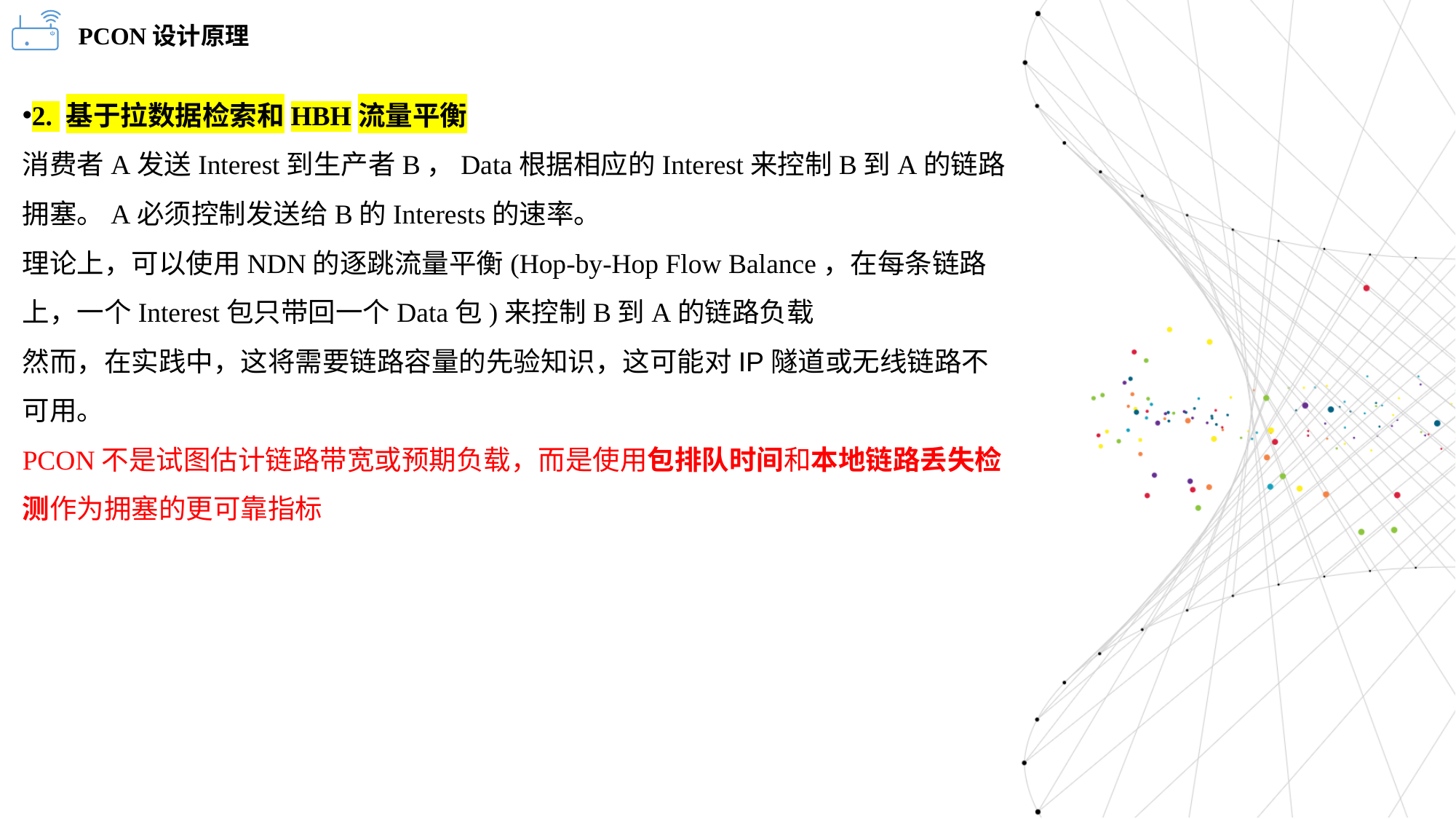

PCON设计原理
2. 基于拉数据检索和HBH流量平衡
消费者A发送Interest到生产者B，Data根据相应的Interest来控制B到A的链路拥塞。A必须控制发送给B的Interests的速率。
理论上，可以使用NDN的逐跳流量平衡(Hop-by-Hop Flow Balance，在每条链路上，一个Interest包只带回一个Data包)来控制B到A的链路负载
然而，在实践中，这将需要链路容量的先验知识，这可能对IP隧道或无线链路不可用。
PCON不是试图估计链路带宽或预期负载，而是使用包排队时间和本地链路丢失检测作为拥塞的更可靠指标